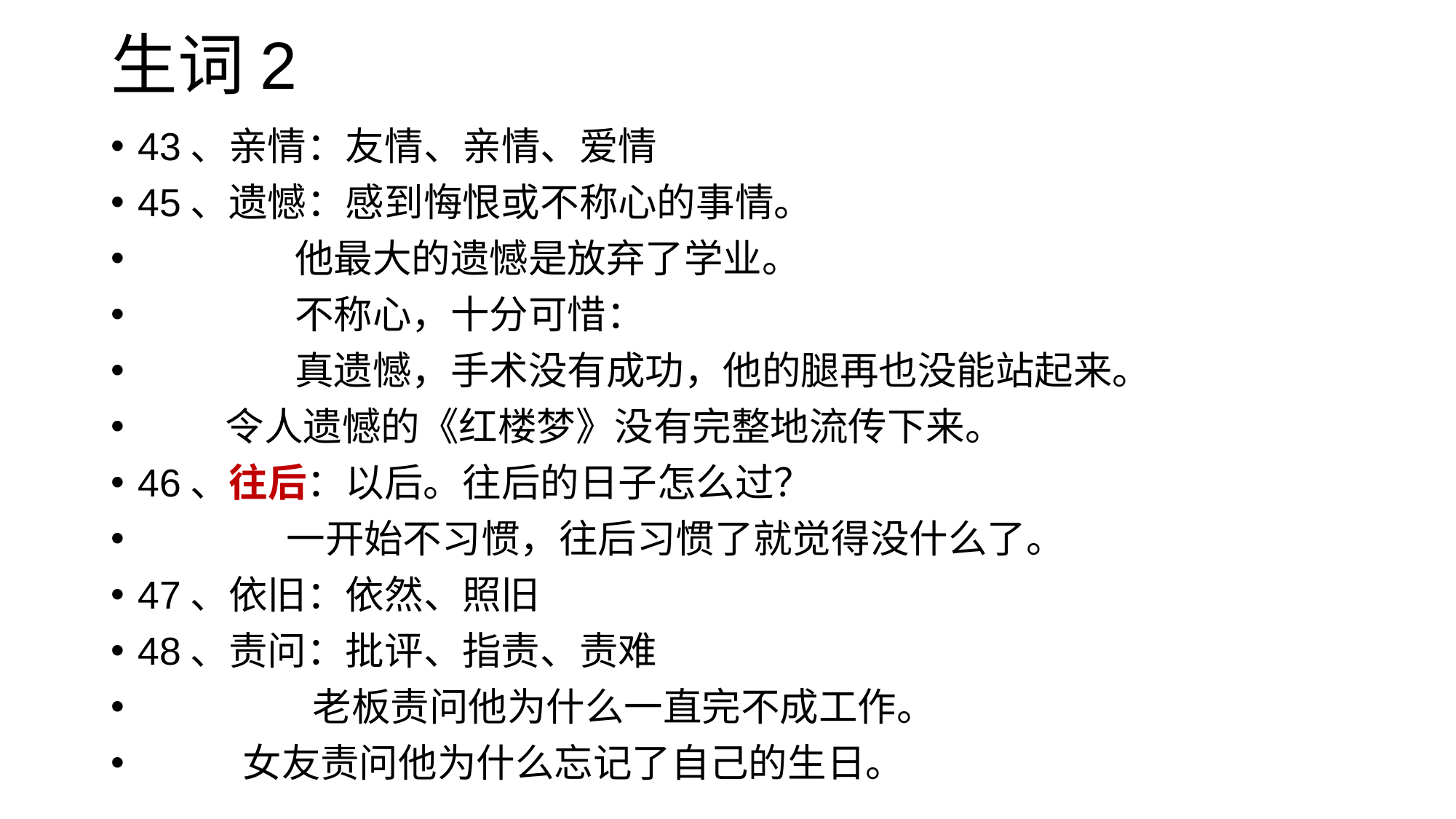

# 生词2
43、亲情：友情、亲情、爱情
45、遗憾：感到悔恨或不称心的事情。
                 他最大的遗憾是放弃了学业。
                 不称心，十分可惜：
                 真遗憾，手术没有成功，他的腿再也没能站起来。
         令人遗憾的《红楼梦》没有完整地流传下来。
46、往后：以后。往后的日子怎么过？
                一开始不习惯，往后习惯了就觉得没什么了。
47、依旧：依然、照旧
48、责问：批评、指责、责难
                   老板责问他为什么一直完不成工作。
           女友责问他为什么忘记了自己的生日。